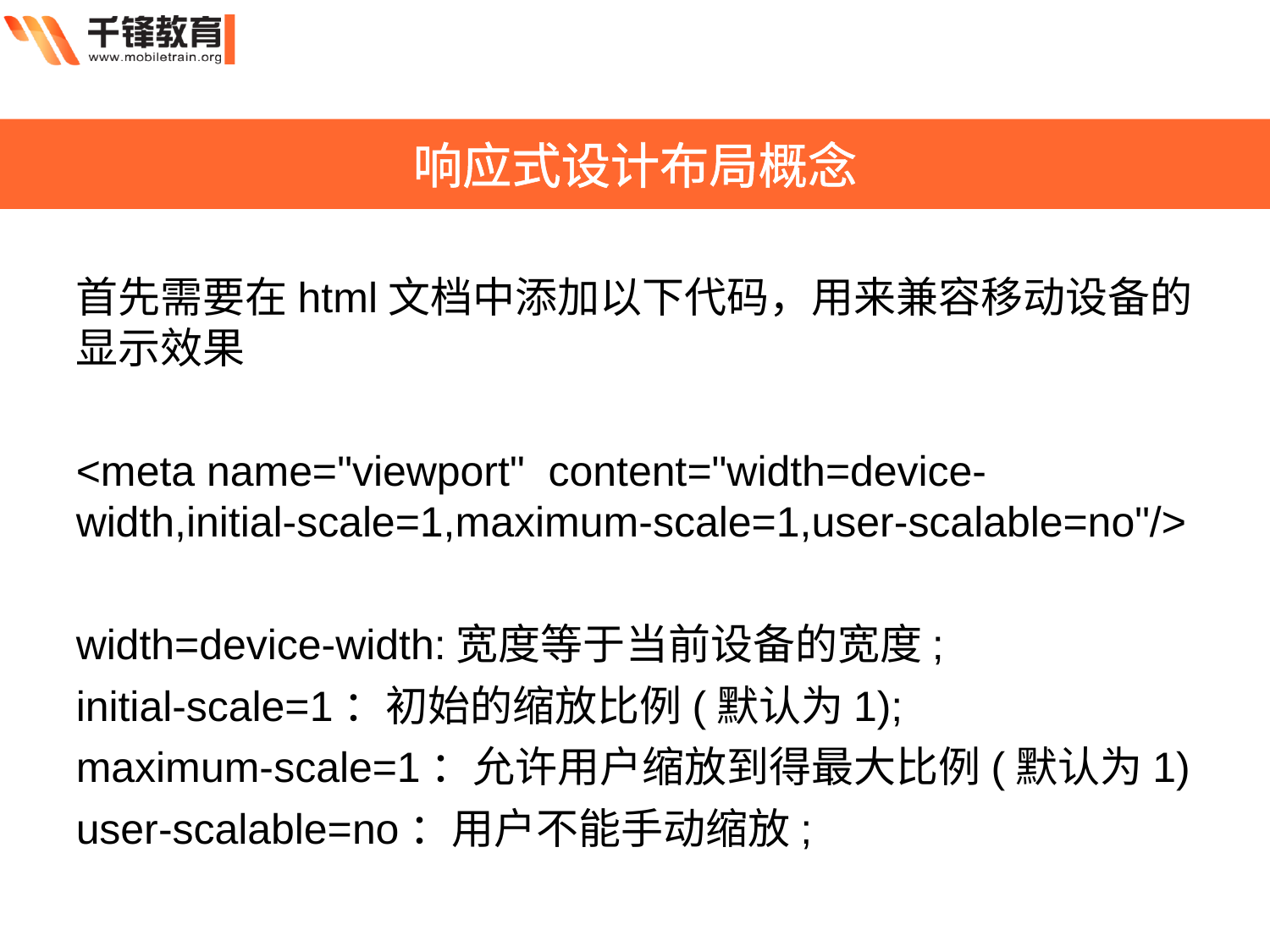

响应式设计布局概念
首先需要在html文档中添加以下代码，用来兼容移动设备的显示效果

<meta name="viewport"  content="width=device-width,initial-scale=1,maximum-scale=1,user-scalable=no"/>

width=device-width:宽度等于当前设备的宽度;
initial-scale=1：初始的缩放比例(默认为1);
maximum-scale=1：允许用户缩放到得最大比例(默认为1)
user-scalable=no：用户不能手动缩放;